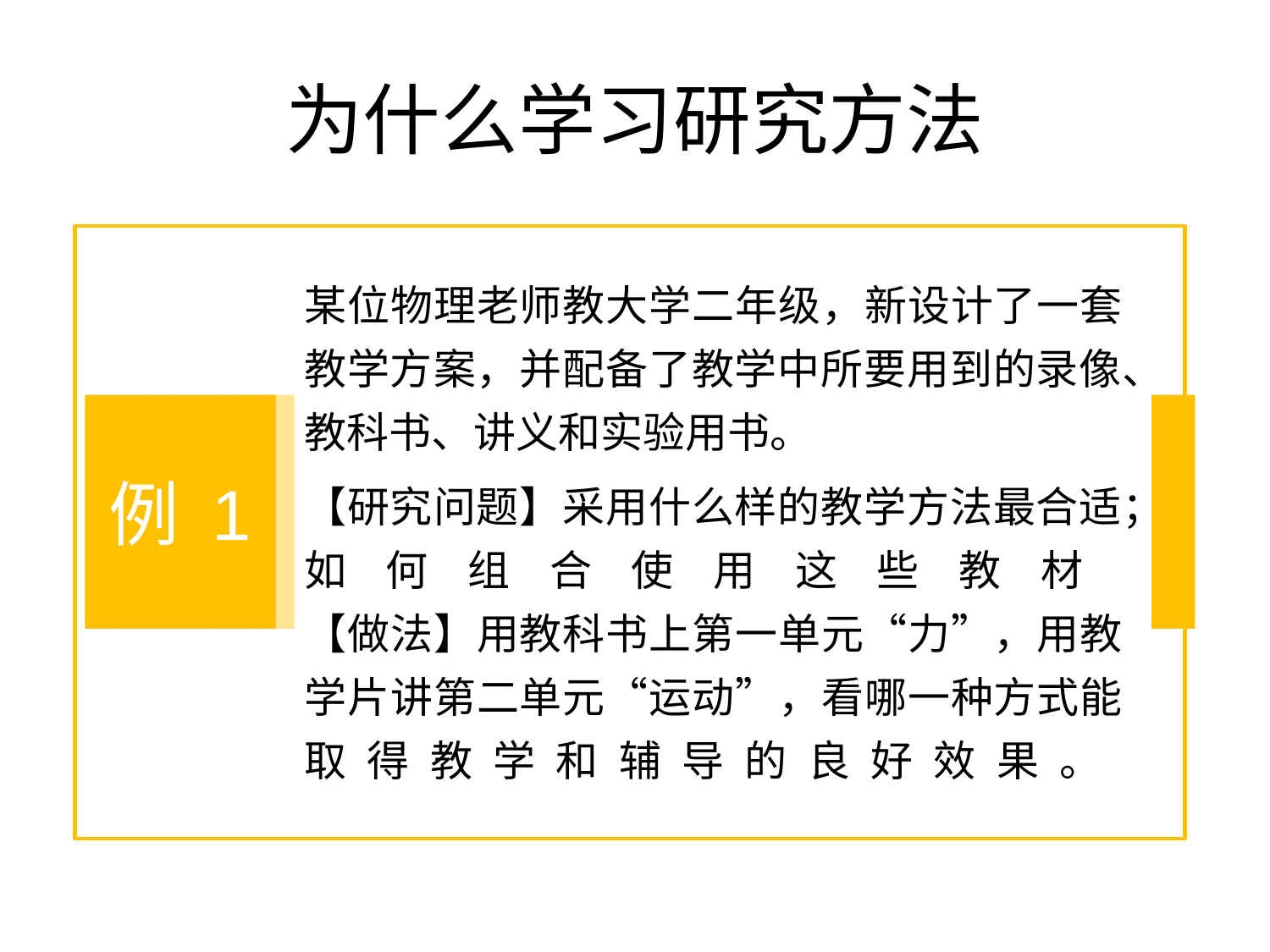

# 为什么学习研究方法

例 1
某位物理老师教大学二年级，新设计了一套教学方案，并配备了教学中所要用到的录像、教科书、讲义和实验用书。
【研究问题】采用什么样的教学方法最合适；如何组合使用这些教材
【做法】用教科书上第一单元“力”，用教学片讲第二单元“运动”，看哪一种方式能取得教学和辅导的良好效果。